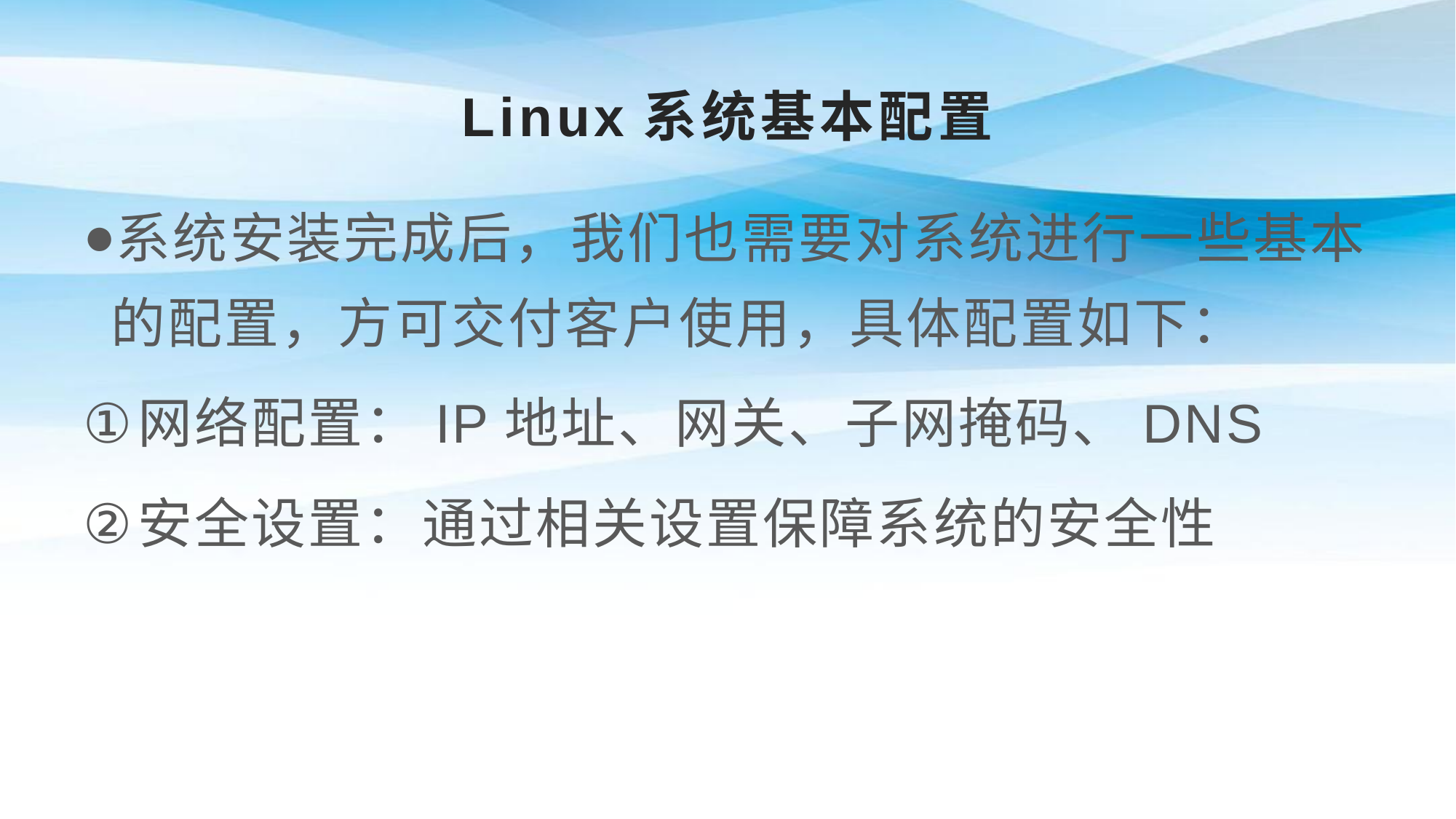

# Linux系统基本配置
系统安装完成后，我们也需要对系统进行一些基本的配置，方可交付客户使用，具体配置如下：
网络配置：IP地址、网关、子网掩码、DNS
安全设置：通过相关设置保障系统的安全性